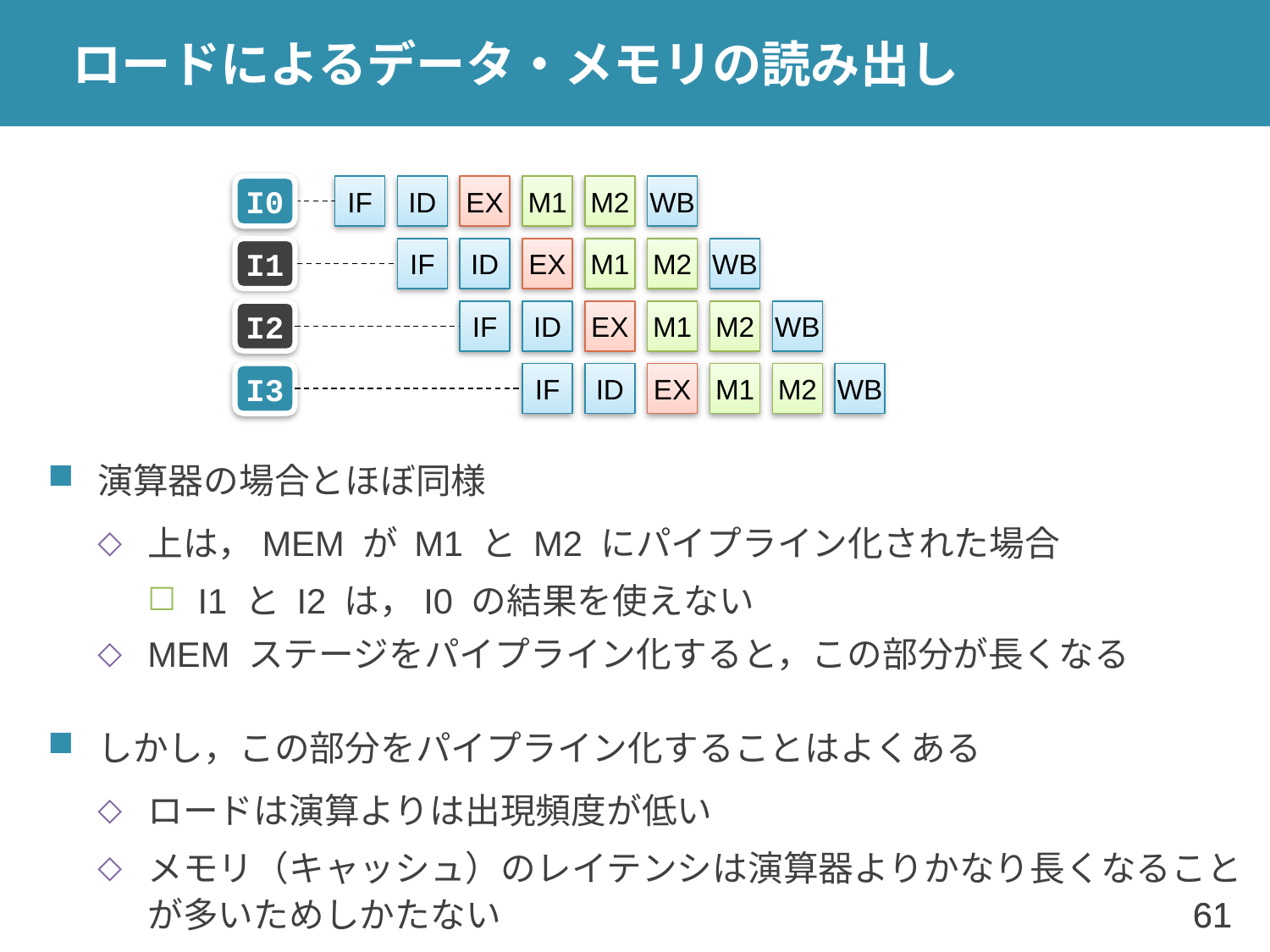

# ロードによるデータ・メモリの読み出し
I0
IF
ID
EX
M1
M2
WB
I1
IF
ID
EX
M1
M2
WB
I2
IF
ID
EX
M1
M2
WB
I3
IF
ID
EX
M1
M2
WB
演算器の場合とほぼ同様
上は，MEM が M1 と M2 にパイプライン化された場合
I1 と I2 は，I0 の結果を使えない
MEM ステージをパイプライン化すると，この部分が長くなる
しかし，この部分をパイプライン化することはよくある
ロードは演算よりは出現頻度が低い
メモリ（キャッシュ）のレイテンシは演算器よりかなり長くなることが多いためしかたない